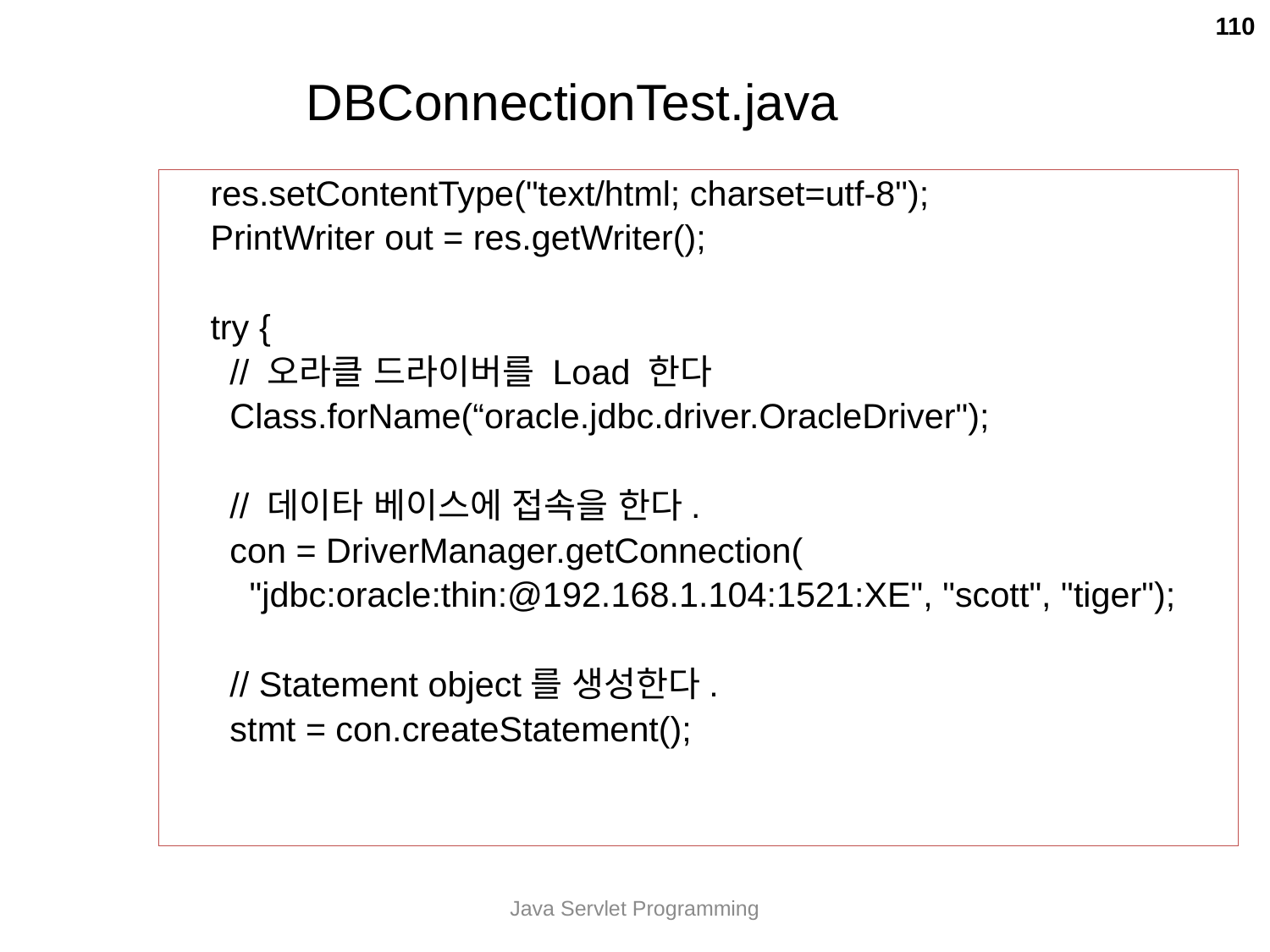

110
# DBConnectionTest.java
    res.setContentType("text/html; charset=utf-8");
    PrintWriter out = res.getWriter();

    try {
      // 오라클 드라이버를 Load 한다
      Class.forName(“oracle.jdbc.driver.OracleDriver");

      // 데이타 베이스에 접속을 한다.
      con = DriverManager.getConnection(
        "jdbc:oracle:thin:@192.168.1.104:1521:XE", "scott", "tiger");

      // Statement object를 생성한다.
      stmt = con.createStatement();

Java Servlet Programming